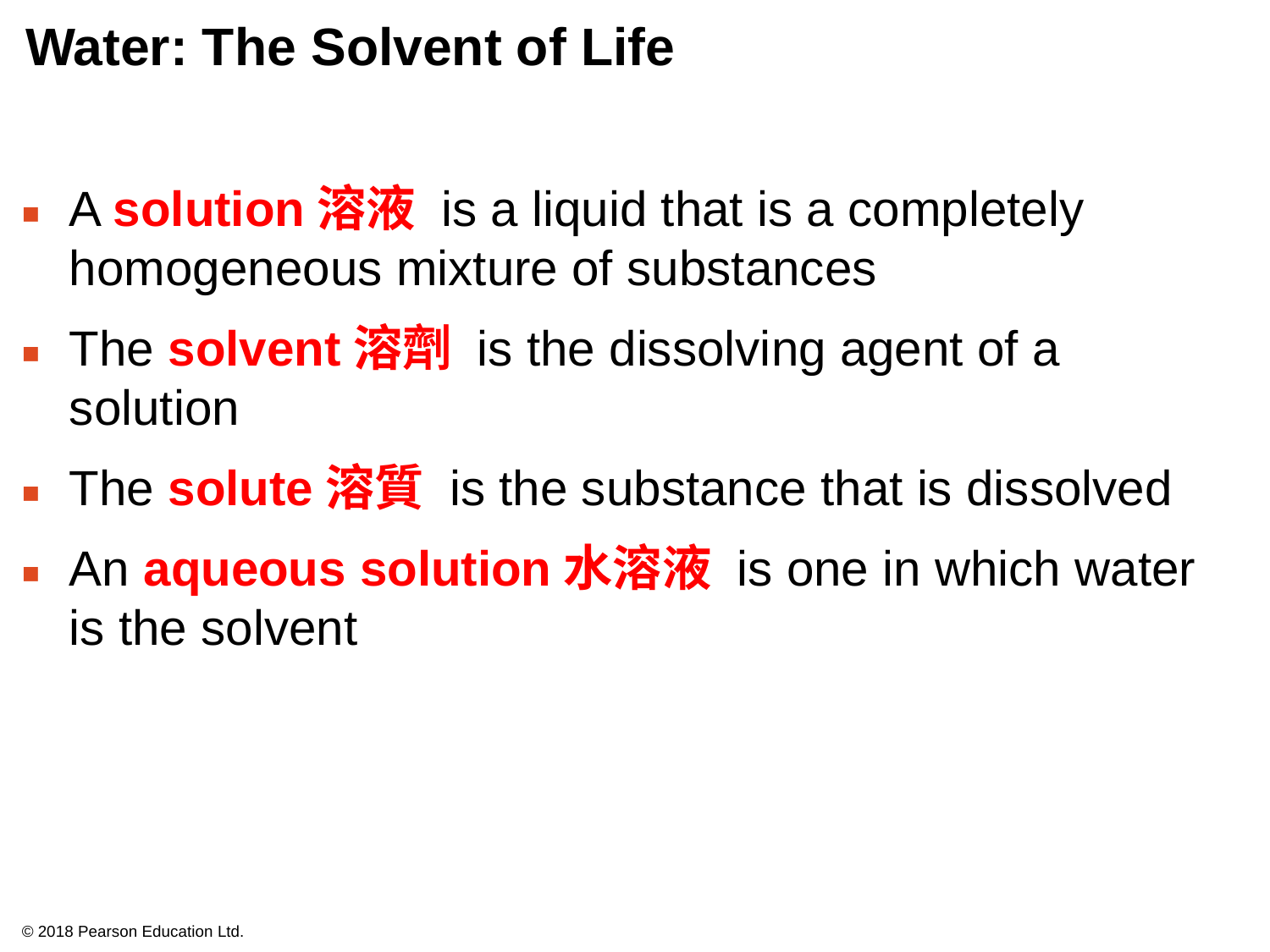

# Water: The Solvent of Life
A solution溶液 is a liquid that is a completely homogeneous mixture of substances
The solvent溶劑 is the dissolving agent of a solution
The solute溶質 is the substance that is dissolved
An aqueous solution水溶液 is one in which water is the solvent
© 2018 Pearson Education Ltd.